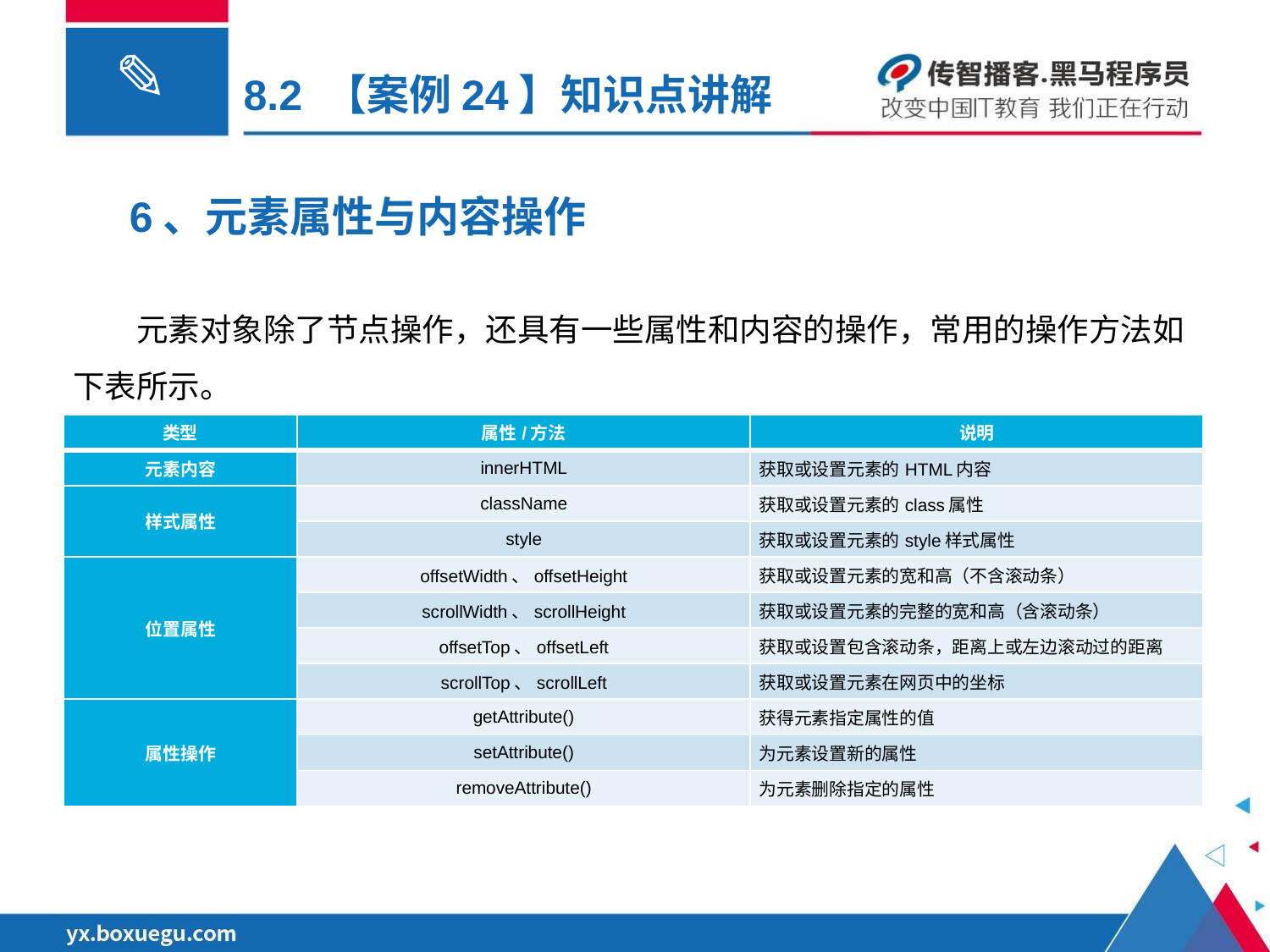

# 8.2 【案例24】知识点讲解
6、元素属性与内容操作
元素对象除了节点操作，还具有一些属性和内容的操作，常用的操作方法如下表所示。
| 类型 | 属性/方法 | 说明 |
| --- | --- | --- |
| 元素内容 | innerHTML | 获取或设置元素的HTML内容 |
| 样式属性 | className | 获取或设置元素的class属性 |
|  | style | 获取或设置元素的style样式属性 |
| 位置属性 | offsetWidth、offsetHeight | 获取或设置元素的宽和高（不含滚动条） |
|  | scrollWidth、scrollHeight | 获取或设置元素的完整的宽和高（含滚动条） |
|  | offsetTop、offsetLeft | 获取或设置包含滚动条，距离上或左边滚动过的距离 |
|  | scrollTop、scrollLeft | 获取或设置元素在网页中的坐标 |
| 属性操作 | getAttribute() | 获得元素指定属性的值 |
|  | setAttribute() | 为元素设置新的属性 |
|  | removeAttribute() | 为元素删除指定的属性 |